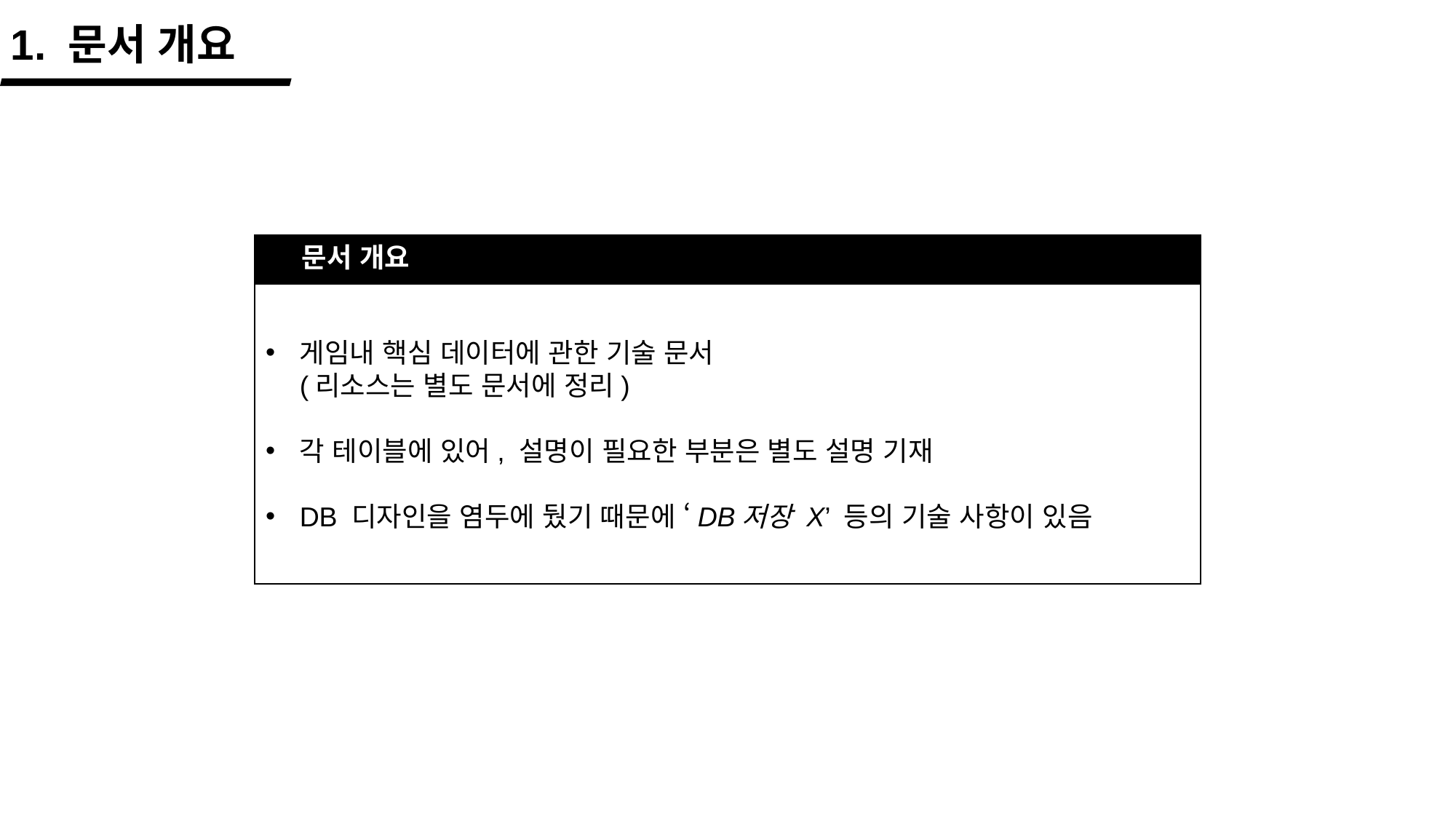

1. 문서 개요

문서 개요

게임내 핵심 데이터에 관한 기술 문서
(리소스는 별도 문서에 정리)

각 테이블에 있어, 설명이 필요한 부분은 별도 설명 기재

DB 디자인을 염두에 뒀기 때문에 ‘DB저장 X’ 등의 기술 사항이 있음